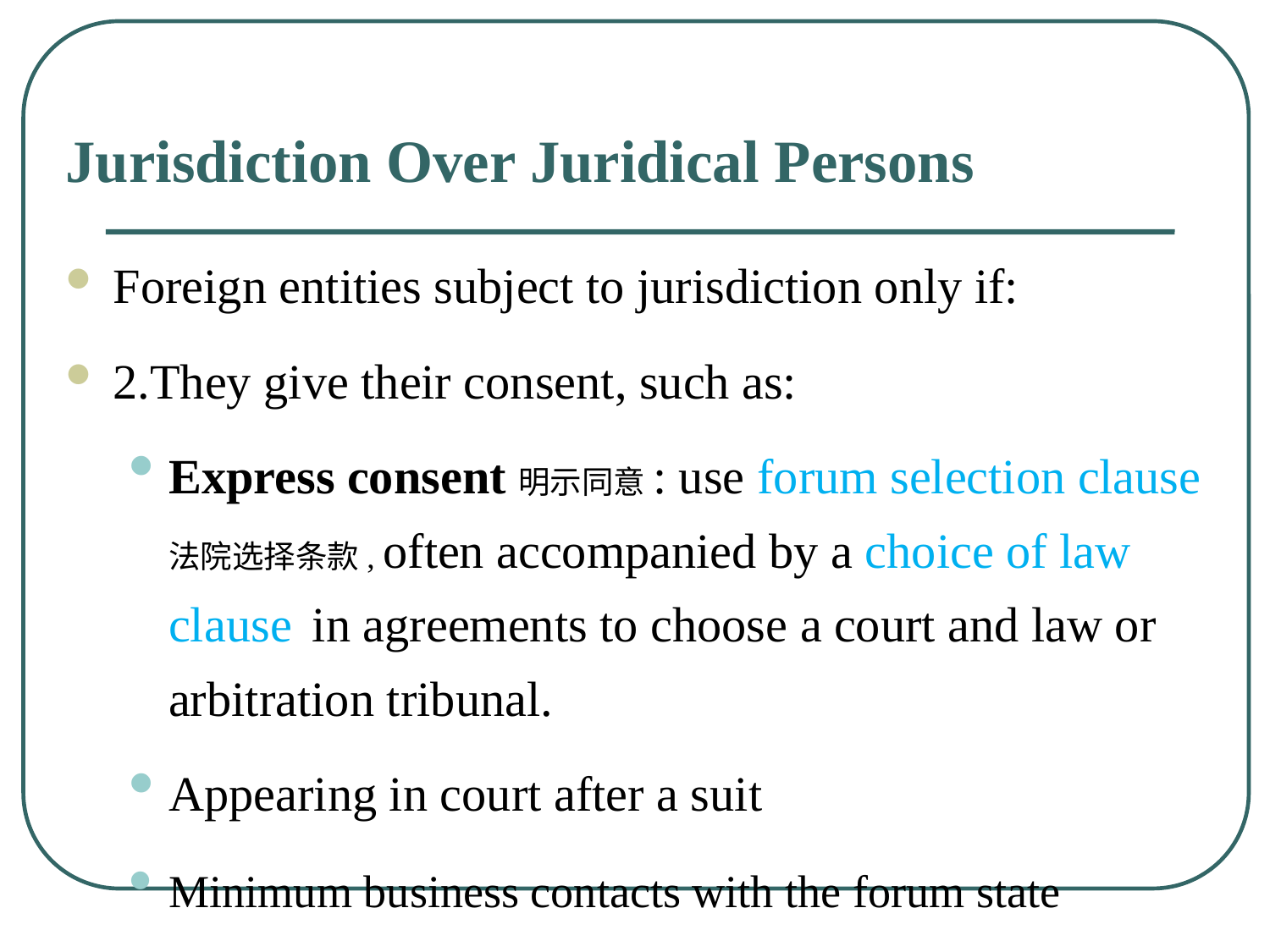

# Jurisdiction Over Juridical Persons
Foreign entities subject to jurisdiction only if:
2.They give their consent, such as:
Express consent明示同意: use forum selection clause法院选择条款, often accompanied by a choice of law clause  in agreements to choose a court and law or arbitration tribunal.
Appearing in court after a suit
Minimum business contacts with the forum state